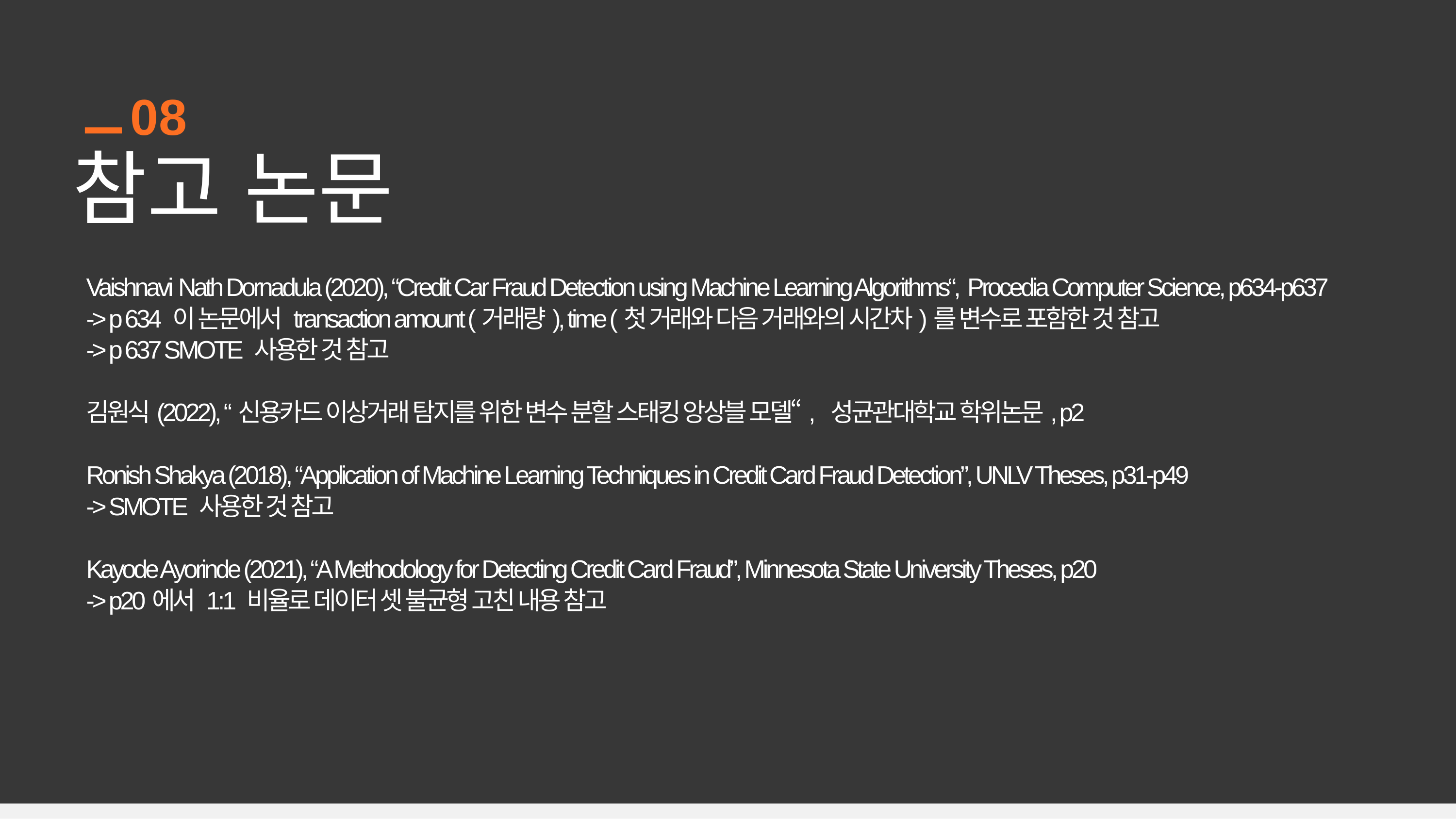

08

참고 논문
Vaishnavi Nath Dornadula (2020), “Credit Car Fraud Detection using Machine Learning Algorithms“,  Procedia Computer Science, p634-p637
-> p 634 이 논문에서 transaction amount (거래량), time (첫 거래와 다음 거래와의 시간차)를 변수로 포함한 것 참고
-> p 637 SMOTE 사용한 것 참고

김원식(2022), “신용카드 이상거래 탐지를 위한 변수 분할 스태킹 앙상블 모델“,  성균관대학교 학위논문, p2

Ronish Shakya (2018), “Application of Machine Learning Techniques in Credit Card Fraud Detection”, UNLV Theses, p31-p49
-> SMOTE 사용한 것 참고

Kayode Ayorinde (2021), “A Methodology for Detecting Credit Card Fraud”, Minnesota State University Theses, p20
-> p20에서 1:1 비율로 데이터 셋 불균형 고친 내용 참고